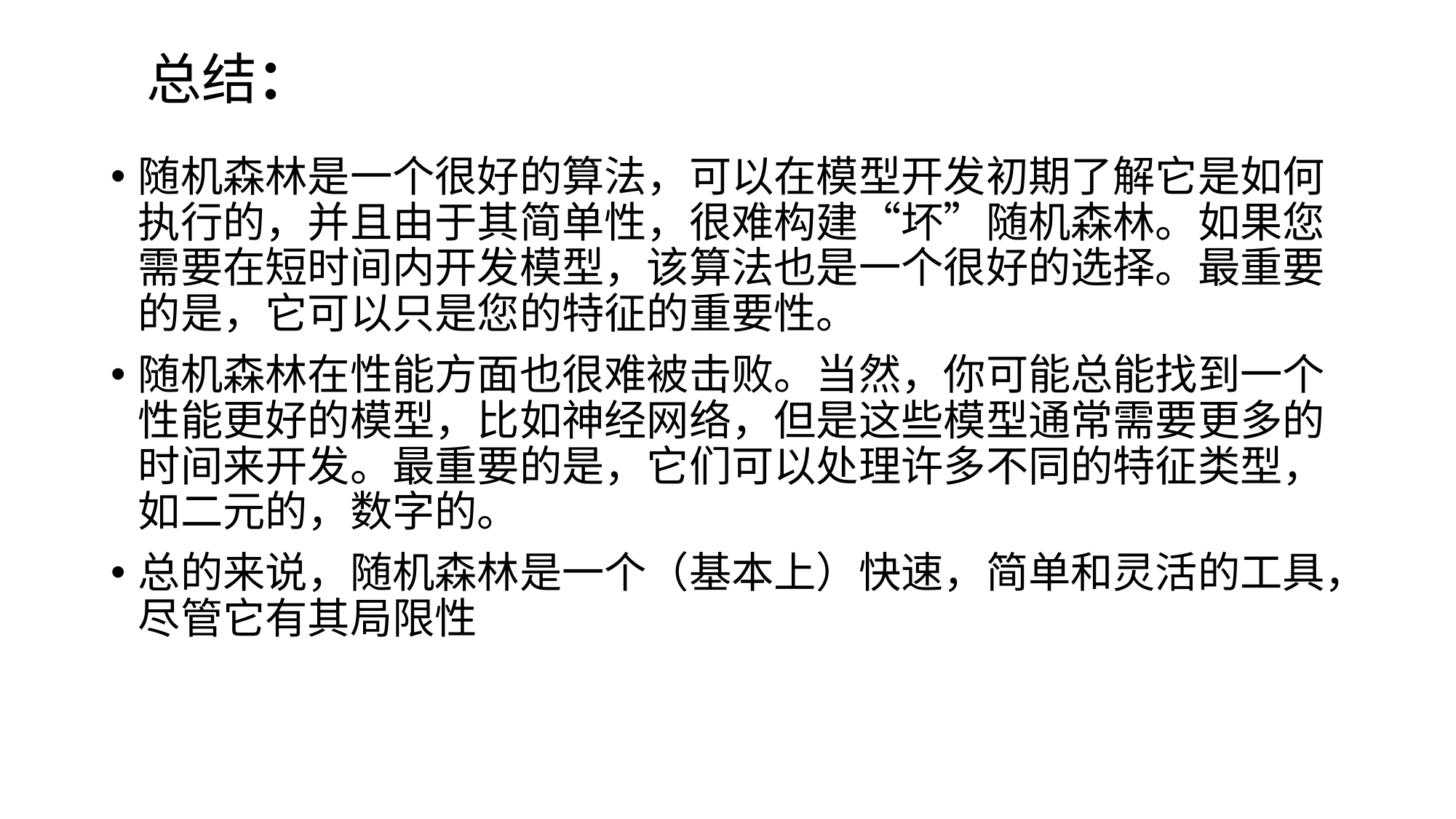

# 总结：
随机森林是一个很好的算法，可以在模型开发初期了解它是如何执行的，并且由于其简单性，很难构建“坏”随机森林。如果您需要在短时间内开发模型，该算法也是一个很好的选择。最重要的是，它可以只是您的特征的重要性。
随机森林在性能方面也很难被击败。当然，你可能总能找到一个性能更好的模型，比如神经网络，但是这些模型通常需要更多的时间来开发。最重要的是，它们可以处理许多不同的特征类型，如二元的，数字的。
总的来说，随机森林是一个（基本上）快速，简单和灵活的工具，尽管它有其局限性